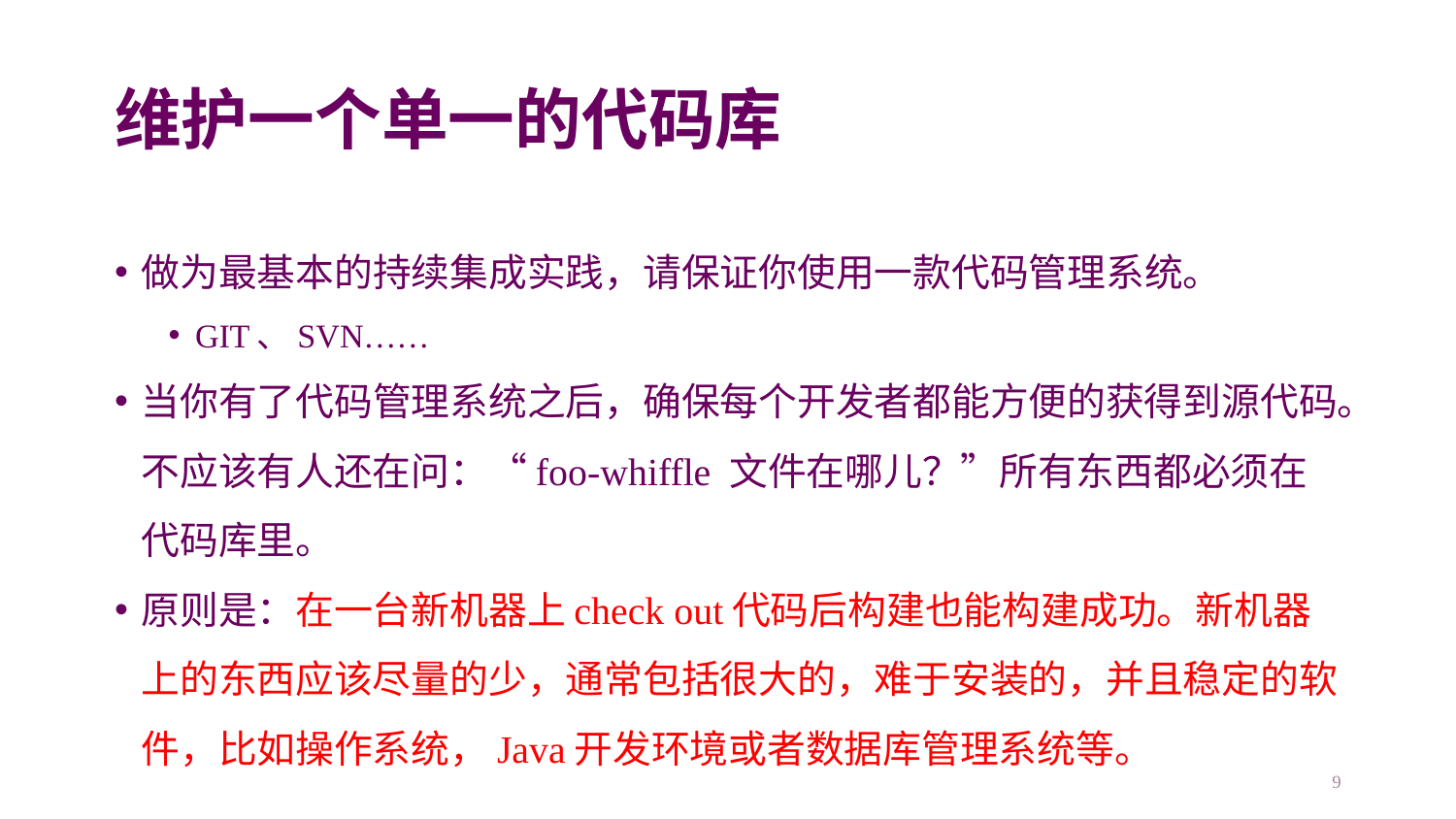

# 维护一个单一的代码库
做为最基本的持续集成实践，请保证你使用一款代码管理系统。
GIT、SVN……
当你有了代码管理系统之后，确保每个开发者都能方便的获得到源代码。不应该有人还在问：“foo-whiffle 文件在哪儿？”所有东西都必须在代码库里。
原则是：在一台新机器上check out代码后构建也能构建成功。新机器上的东西应该尽量的少，通常包括很大的，难于安装的，并且稳定的软件，比如操作系统，Java开发环境或者数据库管理系统等。
9